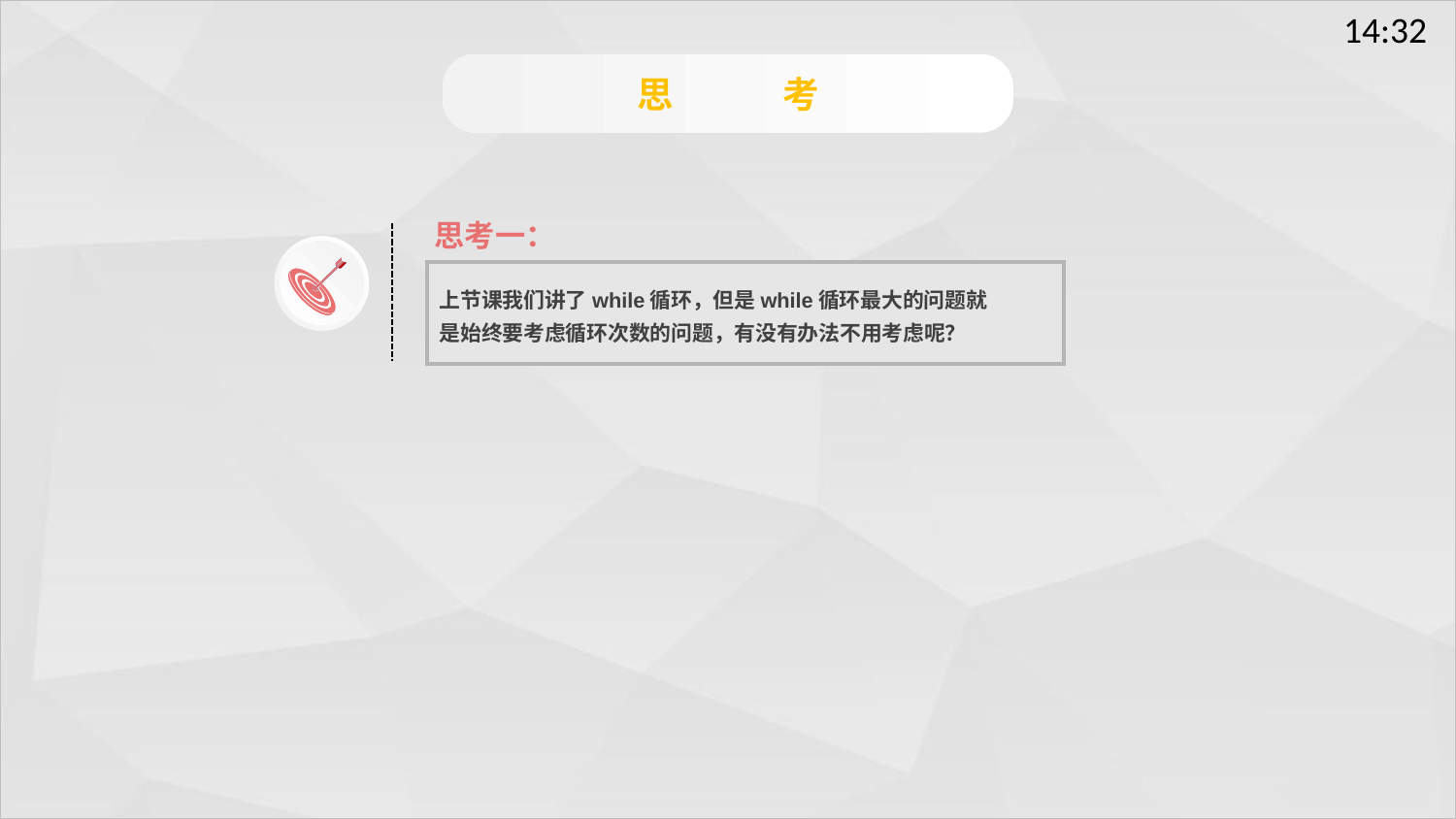

思	考
思考一：

上节课我们讲了while循环，但是while循环最大的问题就是始终要考虑循环次数的问题，有没有办法不用考虑呢？